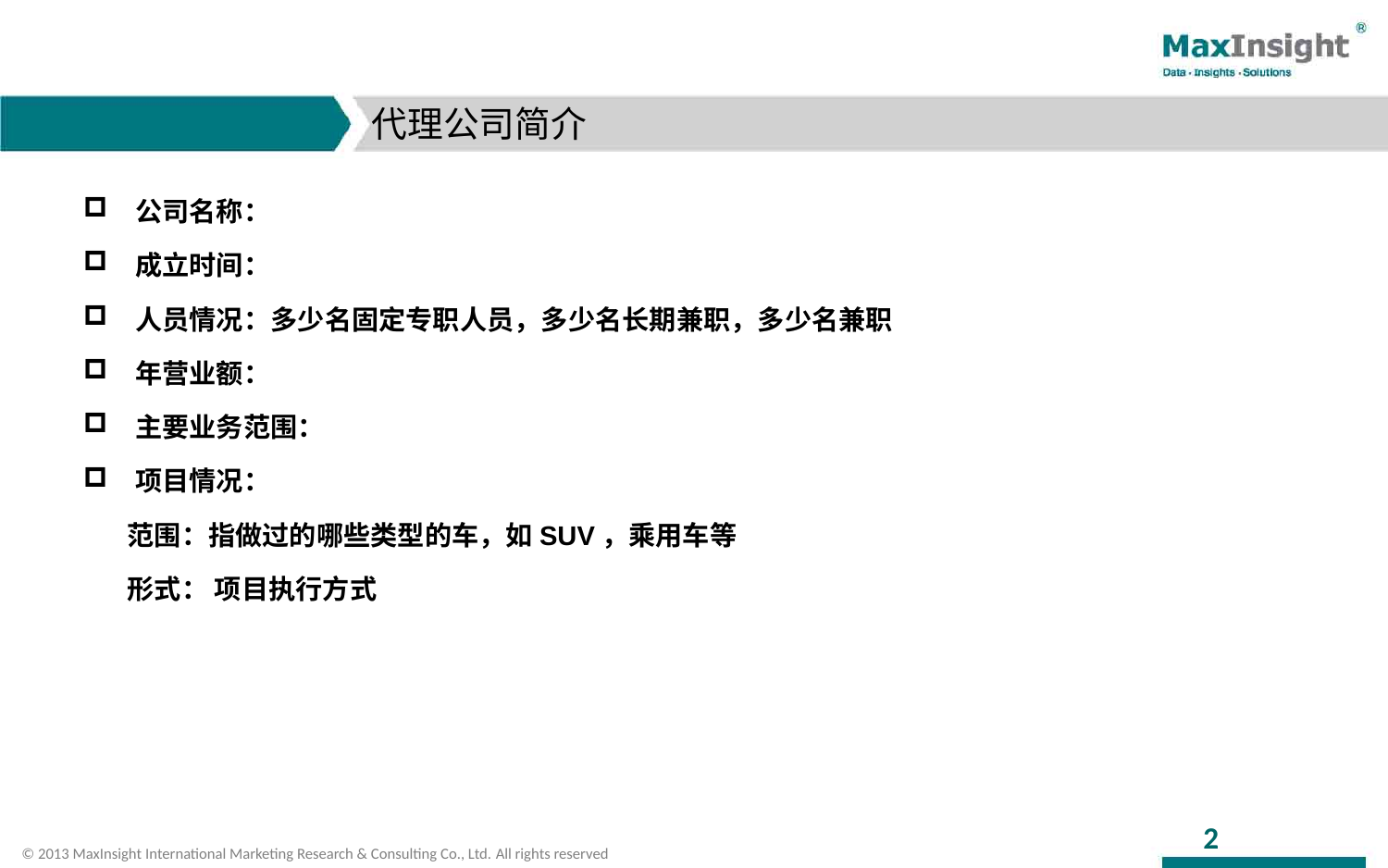

# 代理公司简介
公司名称：
成立时间：
人员情况：多少名固定专职人员，多少名长期兼职，多少名兼职
年营业额：
主要业务范围：
项目情况：
      范围：指做过的哪些类型的车，如SUV，乘用车等
      形式： 项目执行方式